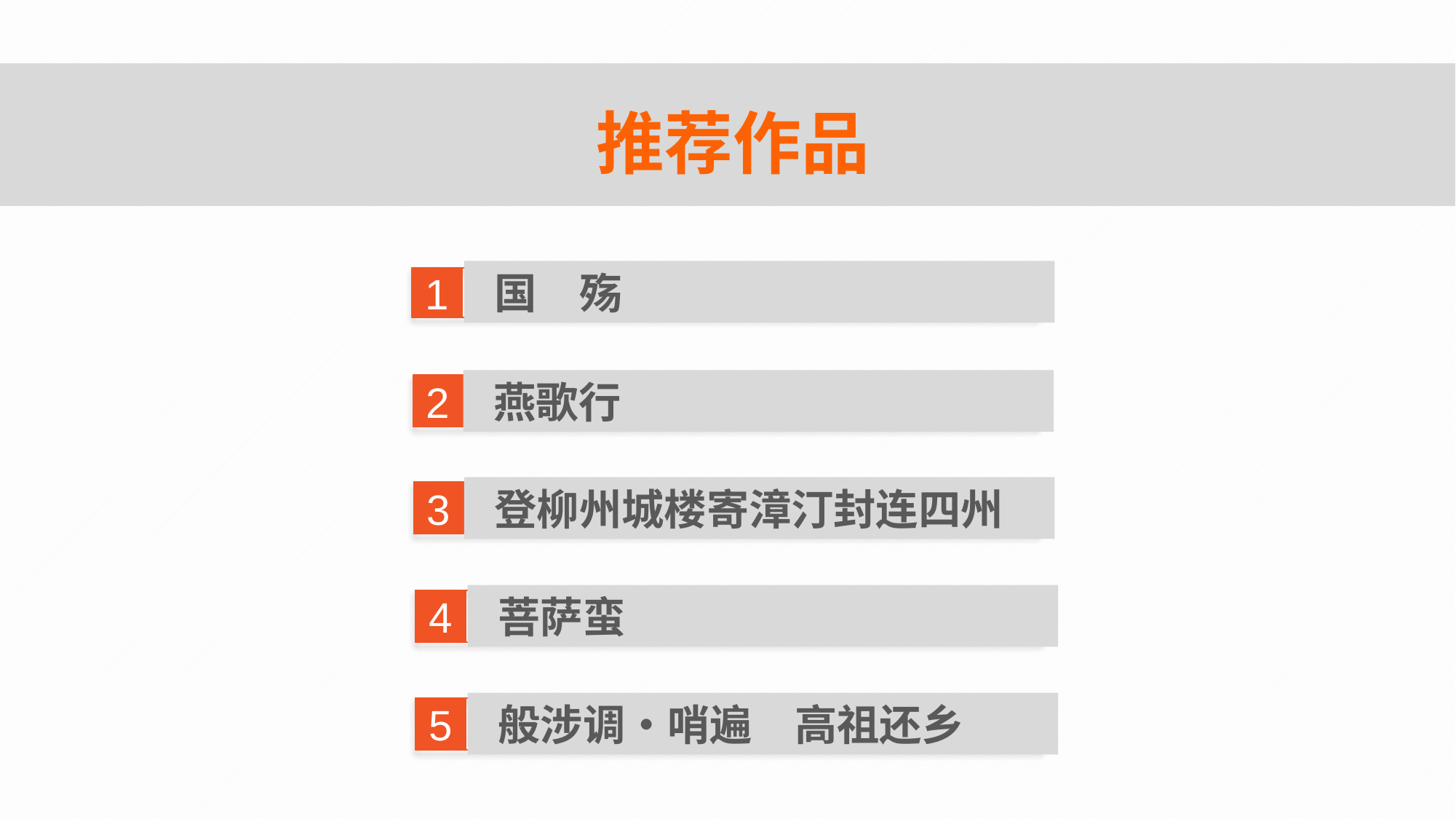

推荐作品
 国　殇
1

 燕歌行
2

 登柳州城楼寄漳汀封连四州
3

 菩萨蛮
4

 般涉调•哨遍　高祖还乡
5